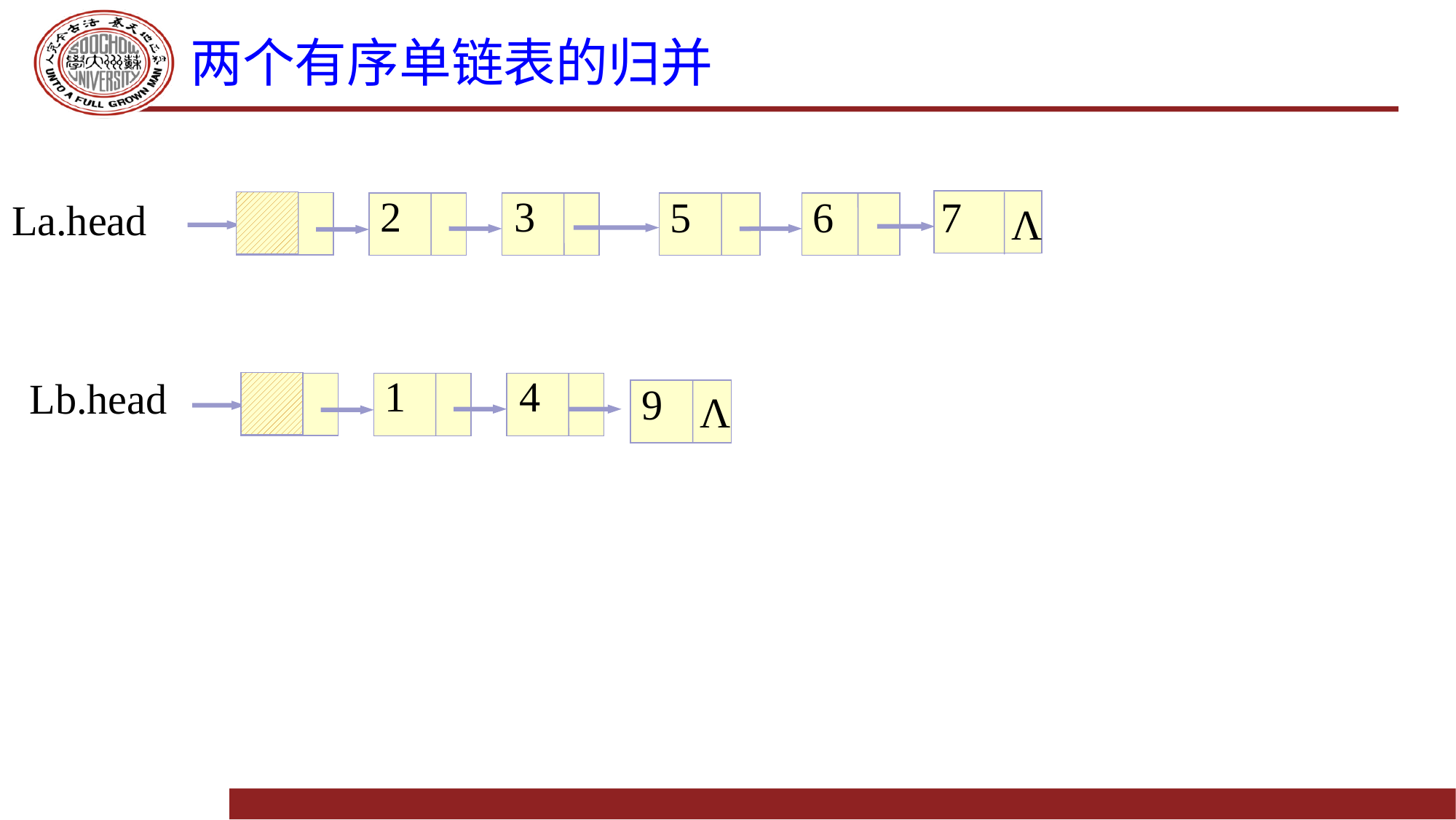

# 两个有序单链表的归并
2
3
7
6
5
La.head

Λ

1
4
Lb.head
9

Λ